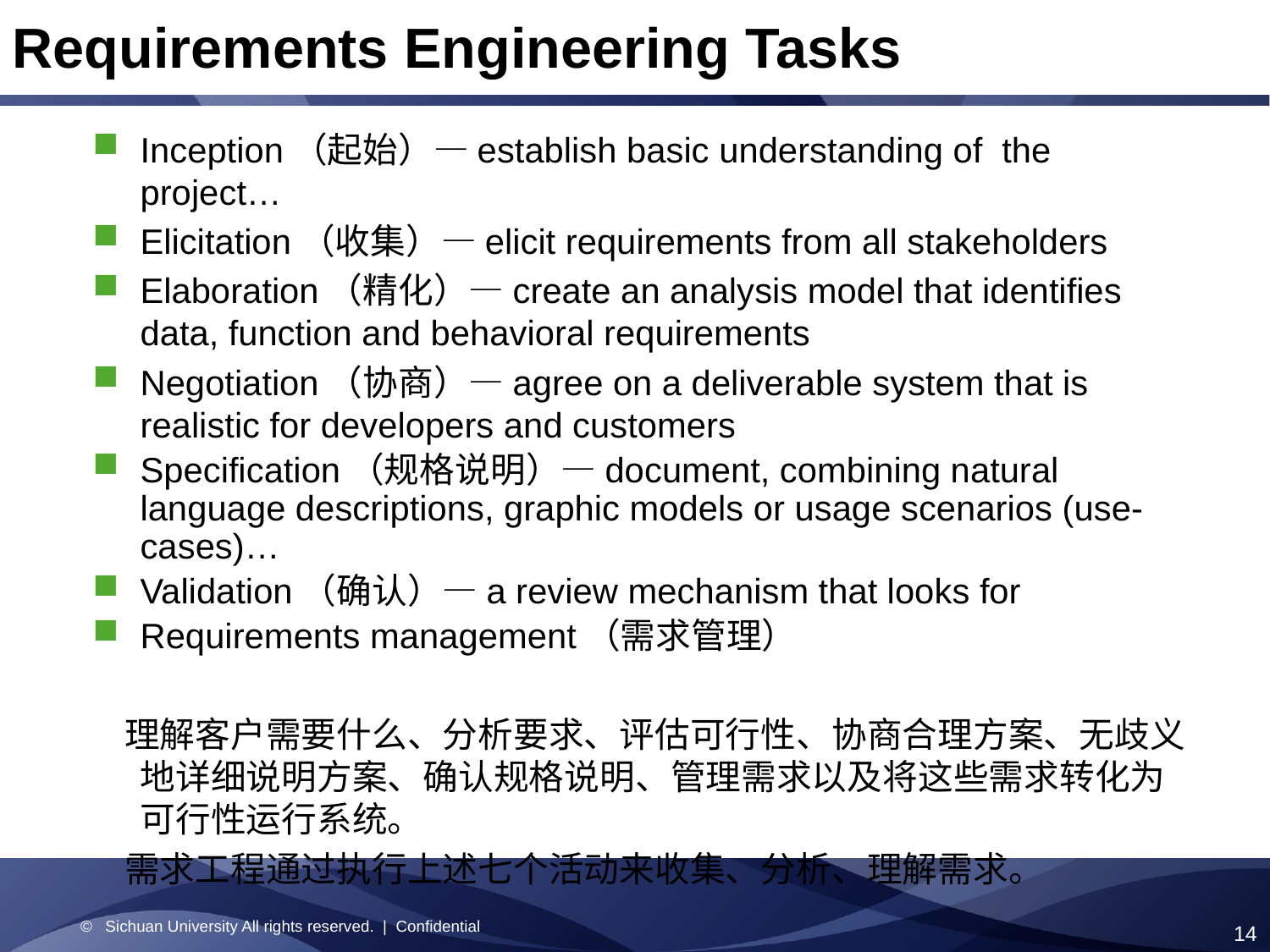

Requirements Engineering Tasks
Inception（起始）—establish basic understanding of  the project…
Elicitation（收集）—elicit requirements from all stakeholders
Elaboration（精化）—create an analysis model that identifies data, function and behavioral requirements
Negotiation（协商）—agree on a deliverable system that is realistic for developers and customers
Specification（规格说明）—document, combining natural language descriptions, graphic models or usage scenarios (use-cases)…
Validation（确认）—a review mechanism that looks for
Requirements management（需求管理）

   理解客户需要什么、分析要求、评估可行性、协商合理方案、无歧义地详细说明方案、确认规格说明、管理需求以及将这些需求转化为可行性运行系统。
   需求工程通过执行上述七个活动来收集、分析、理解需求。
©   Sichuan University All rights reserved.  |  Confidential
14